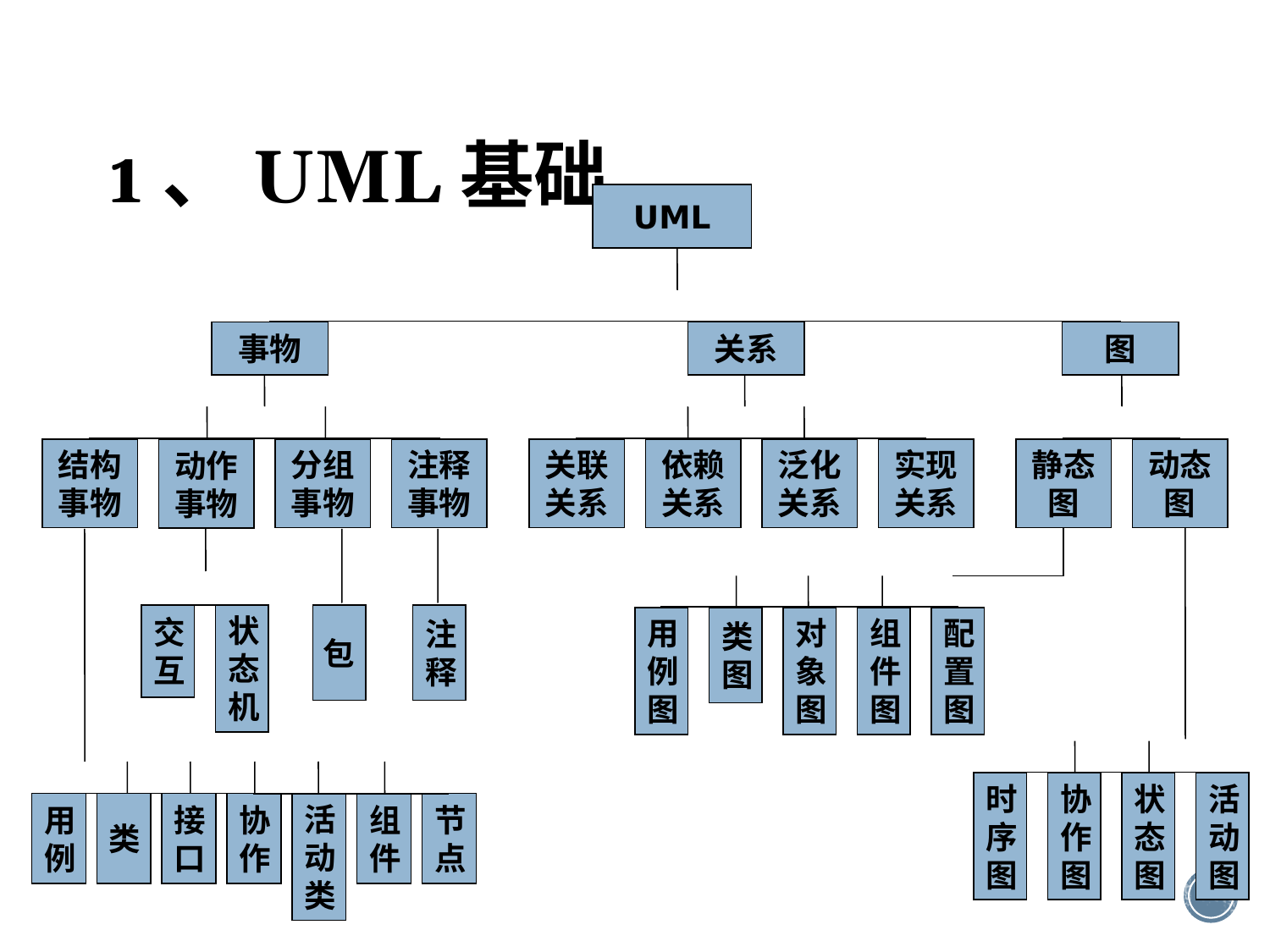

# 1、UML基础
UML

事物
关系
图

结构事物
分组事物
注释事物
关联关系
依赖关系
泛化关系
实现关系
静态图
动态图
动作事物

交互
状态机
包
注释
用例图
类图
对象图
组件图
配置图

用例
类
接口
协作
活动类
组件
节点
时序图
协作图
状态图
活动图